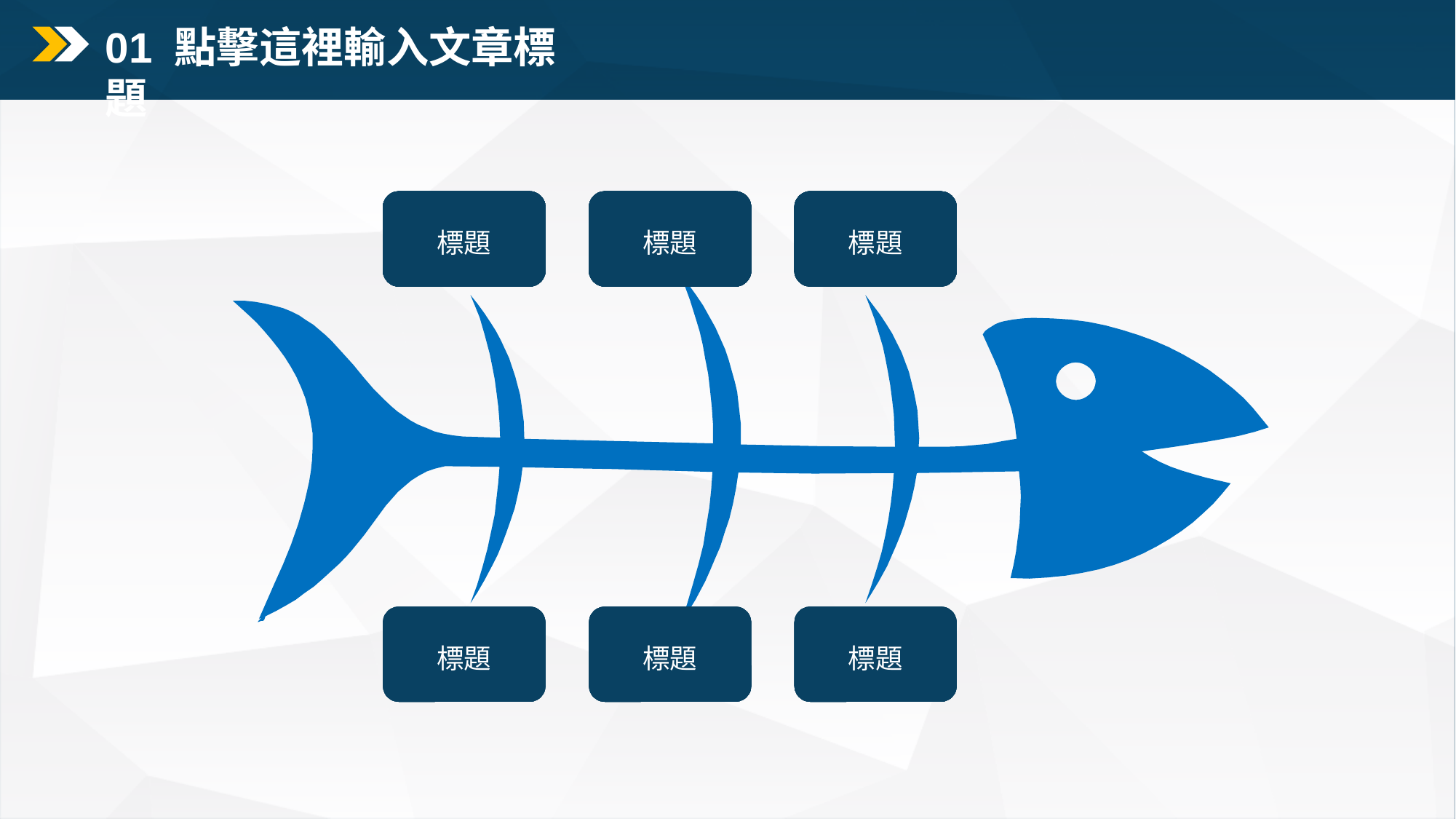

01 點擊這裡輸入文章標題

專注
專注
專注
專注
專注
專注
專注
專注
專注
專注
標題
自我認知
自我認知
自我認知
自我認知
自我認知
自我認知
自我認知
自我認知
自我認知
自我認知
標題
駕馭
駕馭
駕馭
駕馭
駕馭
駕馭
駕馭
駕馭
標題

成就
成就
成就
成就
標題
同理心
同理心
同理心
同理心
標題
善念
善念
善念
善念
標題